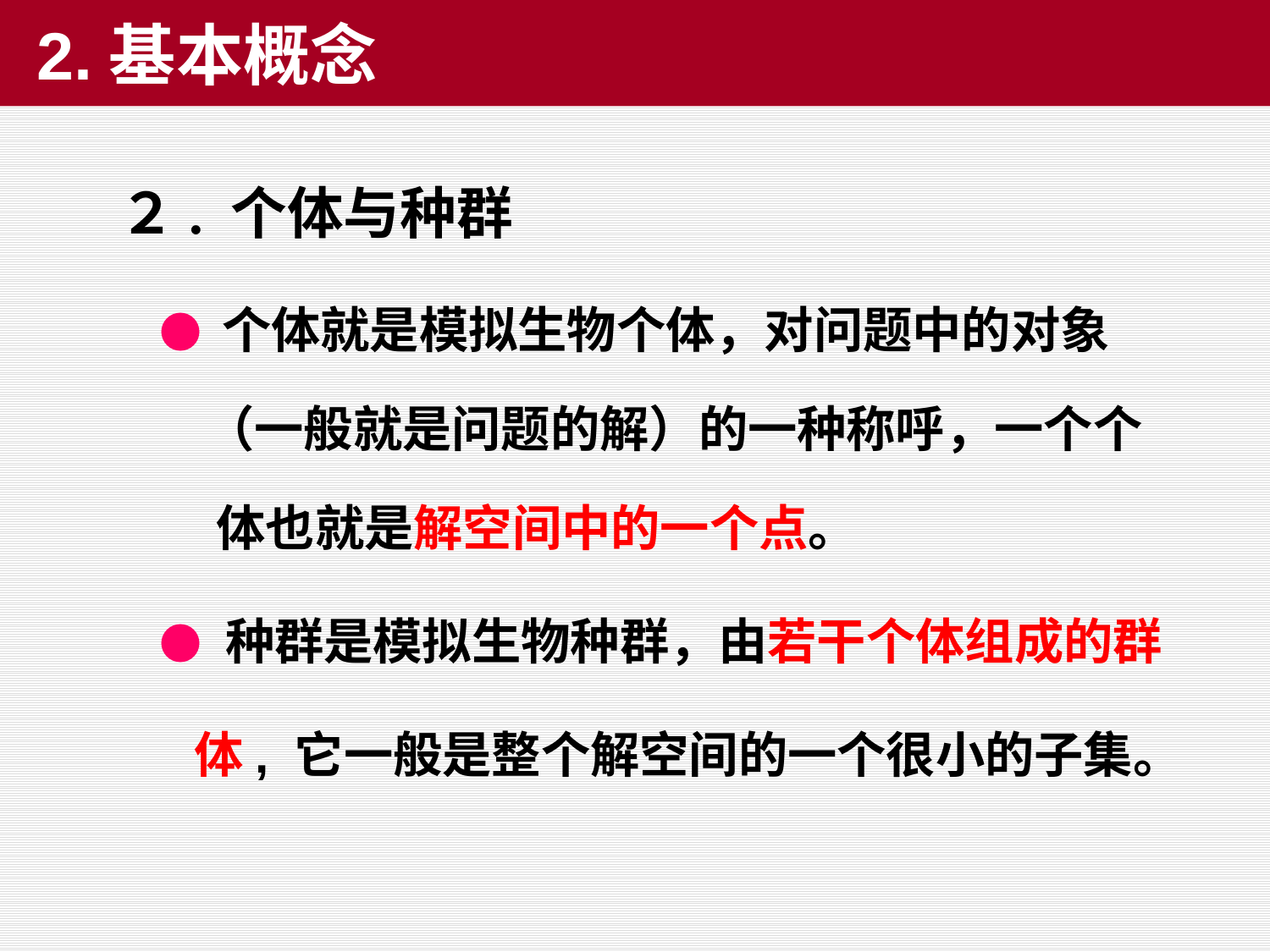

# 2.基本概念
 ２. 个体与种群
      ● 个体就是模拟生物个体，对问题中的对象
         （一般就是问题的解）的一种称呼，一个个
          体也就是解空间中的一个点。
      ● 种群是模拟生物种群，由若干个体组成的群
        体, 它一般是整个解空间的一个很小的子集。